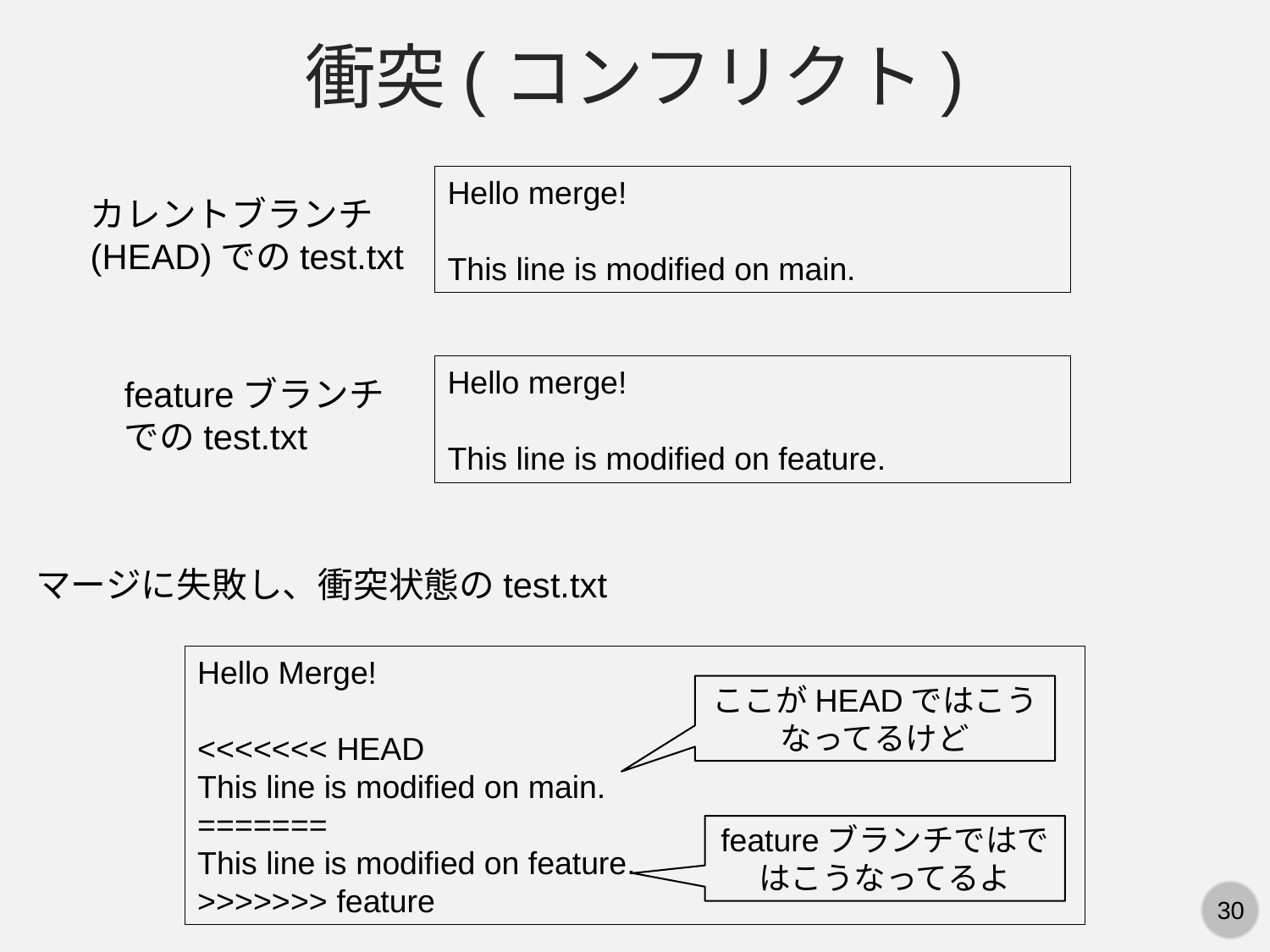

衝突(コンフリクト)
Hello merge!

This line is modified on main.
カレントブランチ
(HEAD)でのtest.txt
Hello merge!

This line is modified on feature.
featureブランチ
でのtest.txt
マージに失敗し、衝突状態のtest.txt
Hello Merge!

<<<<<<< HEAD
This line is modified on main.
=======
This line is modified on feature.
>>>>>>> feature
ここがHEADではこうなってるけど
featureブランチではではこうなってるよ